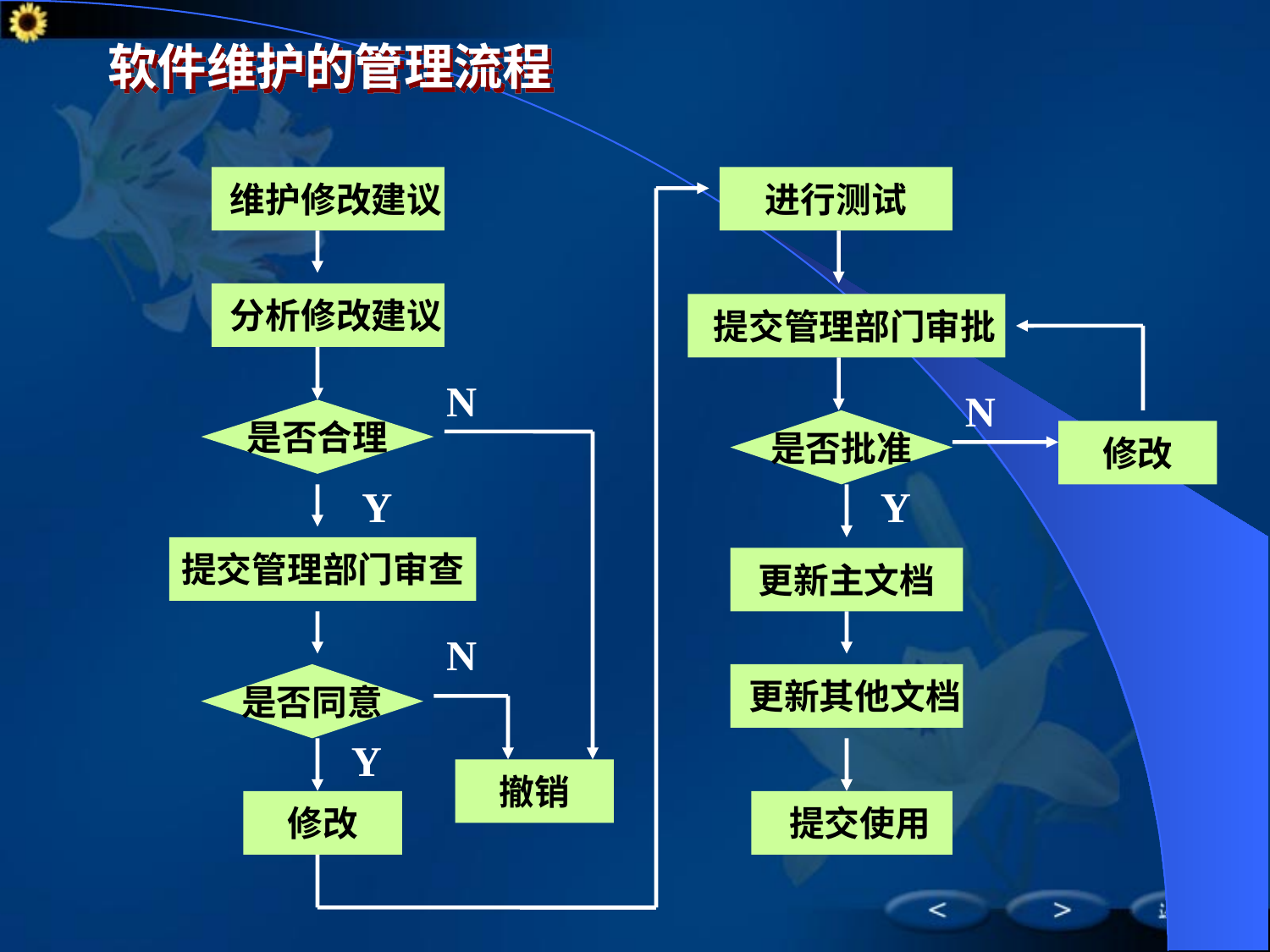

# 软件维护的管理流程
 维护修改建议
进行测试

 分析修改建议
 提交管理部门审批

N
N
是否合理
是否批准
修改

Y
Y

提交管理部门审查
更新主文档

N
是否同意
 更新其他文档

Y

撤销
修改
 提交使用